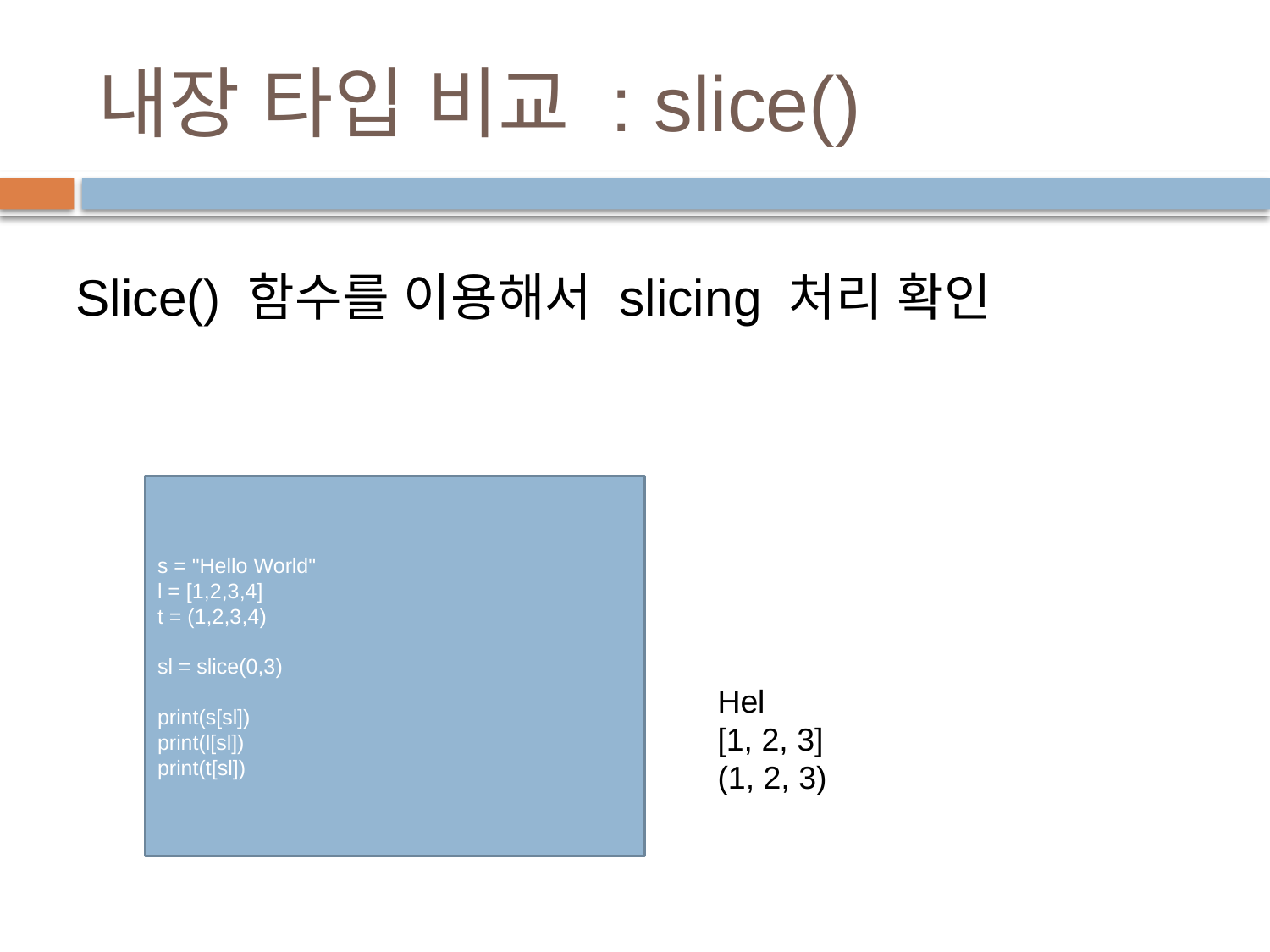

# 내장 타입 비교 : slice()
Slice() 함수를 이용해서 slicing 처리 확인
s = "Hello World"
l = [1,2,3,4]
t = (1,2,3,4)

sl = slice(0,3)

print(s[sl])
print(l[sl])
print(t[sl])
Hel
[1, 2, 3]
(1, 2, 3)